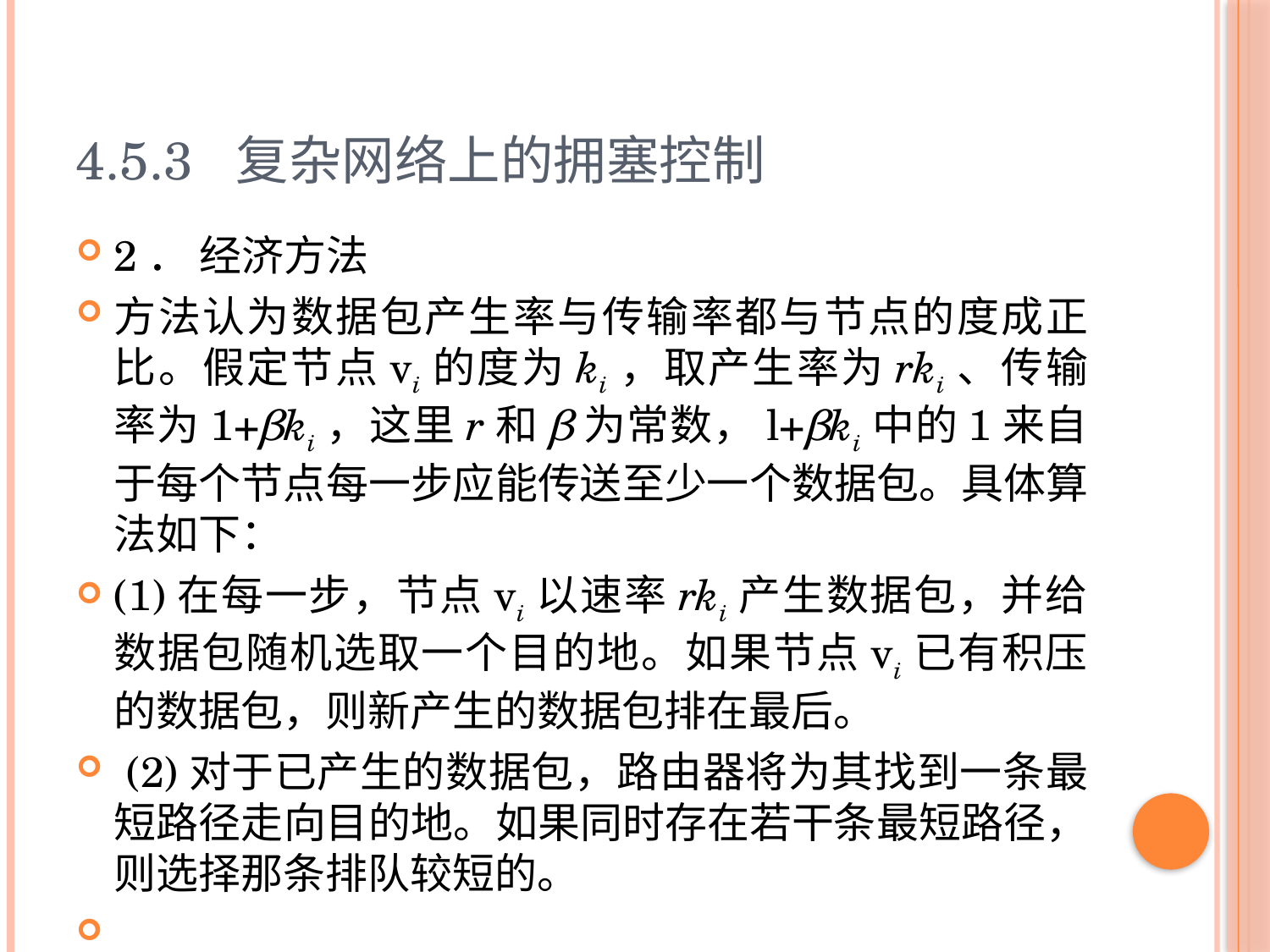

# 4.5.3  复杂网络上的拥塞控制
2． 经济方法
方法认为数据包产生率与传输率都与节点的度成正比。假定节点vi的度为ki，取产生率为rki、传输率为1+βki，这里r和β为常数，l+βki中的1来自于每个节点每一步应能传送至少一个数据包。具体算法如下：
(1)在每一步，节点vi以速率rki产生数据包，并给数据包随机选取一个目的地。如果节点vi已有积压的数据包，则新产生的数据包排在最后。
 (2)对于已产生的数据包，路由器将为其找到一条最短路径走向目的地。如果同时存在若干条最短路径，则选择那条排队较短的。